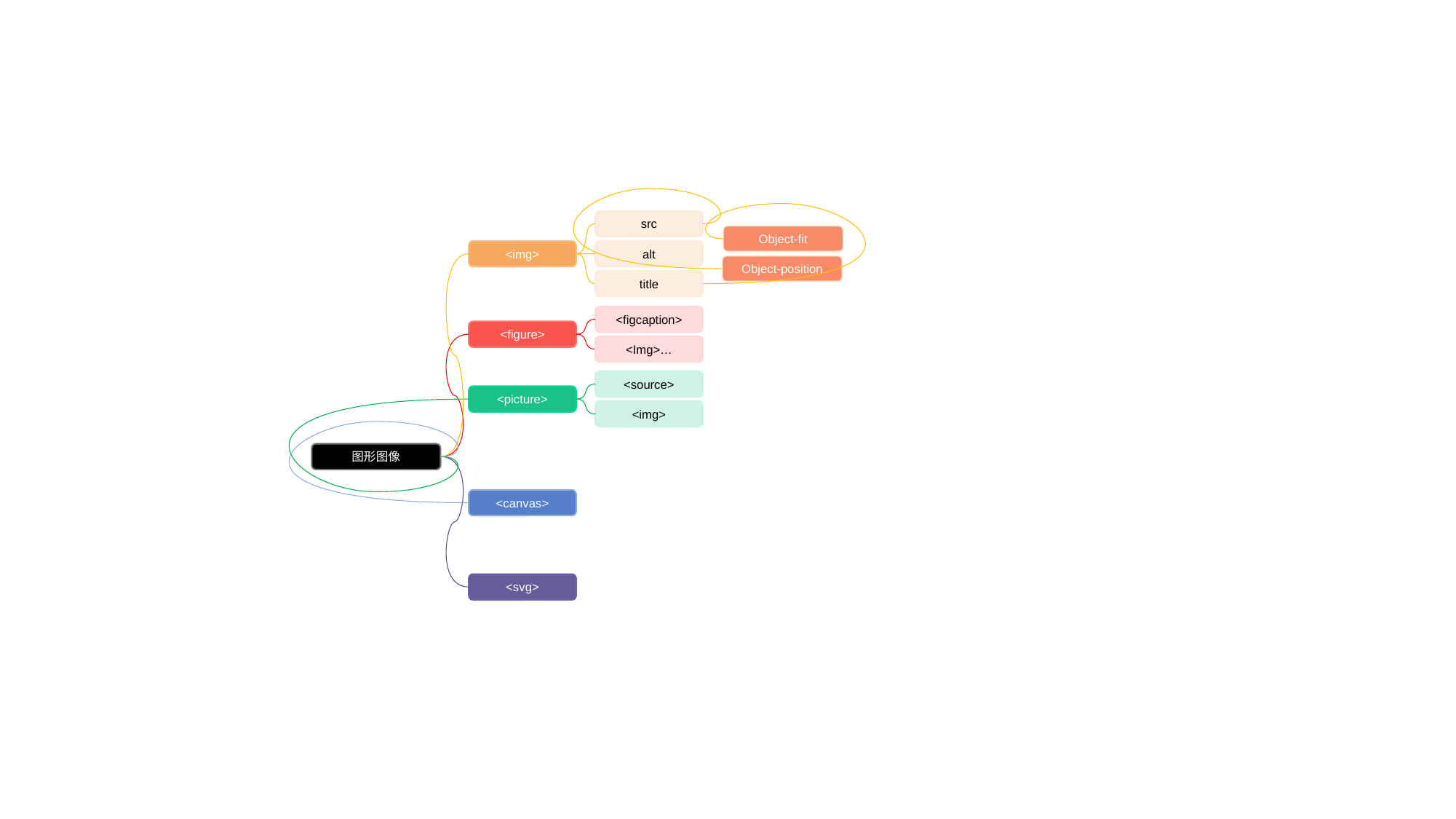

src
Object-fit
alt
<img>
Object-position
title
<figcaption>
<figure>
<Img>…
<source>
<picture>
<img>
图形图像
<canvas>
<svg>